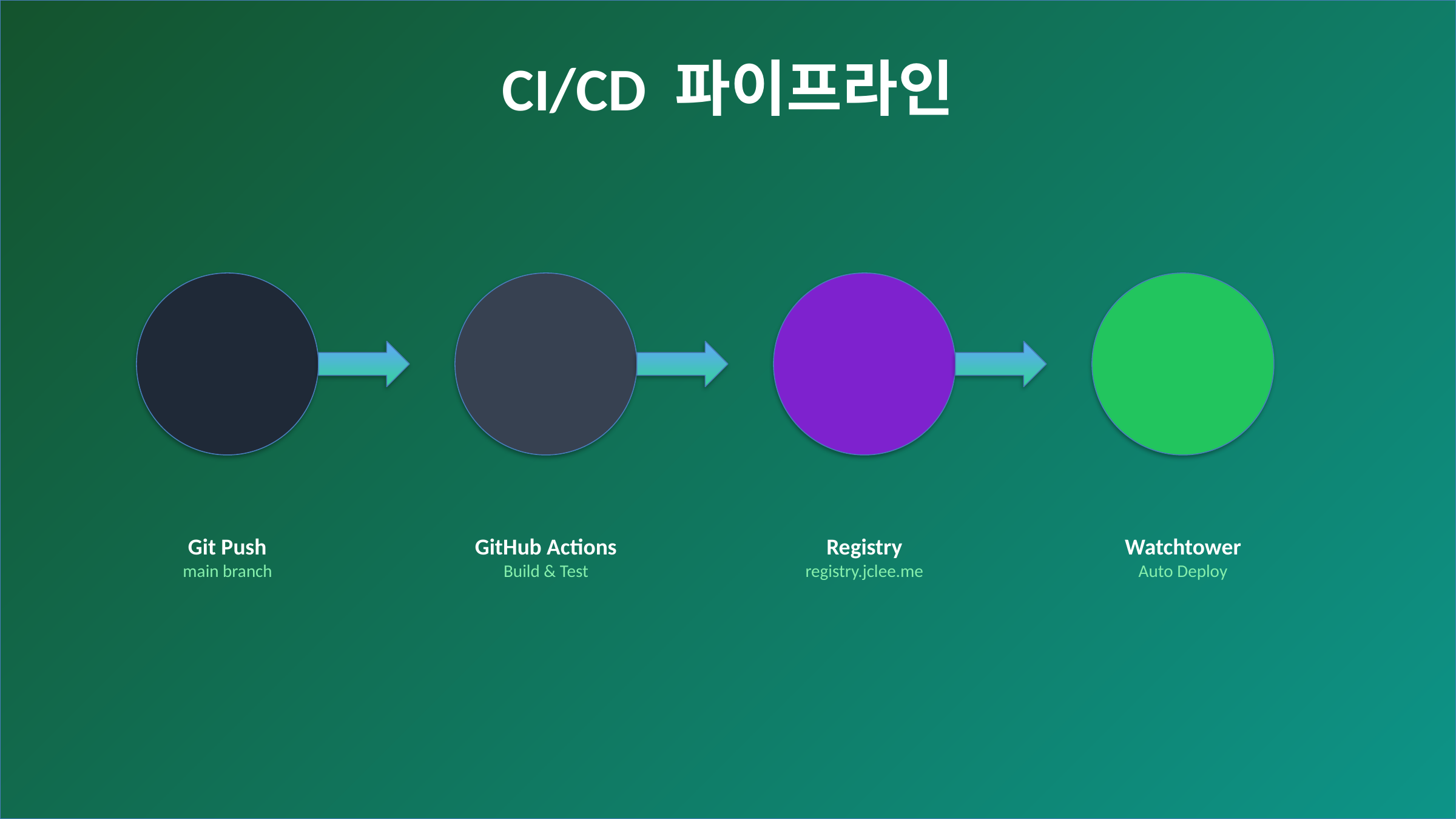

#
CI/CD 파이프라인

Git Push
main branch

GitHub Actions
Build & Test

Registry
registry.jclee.me

Watchtower
Auto Deploy